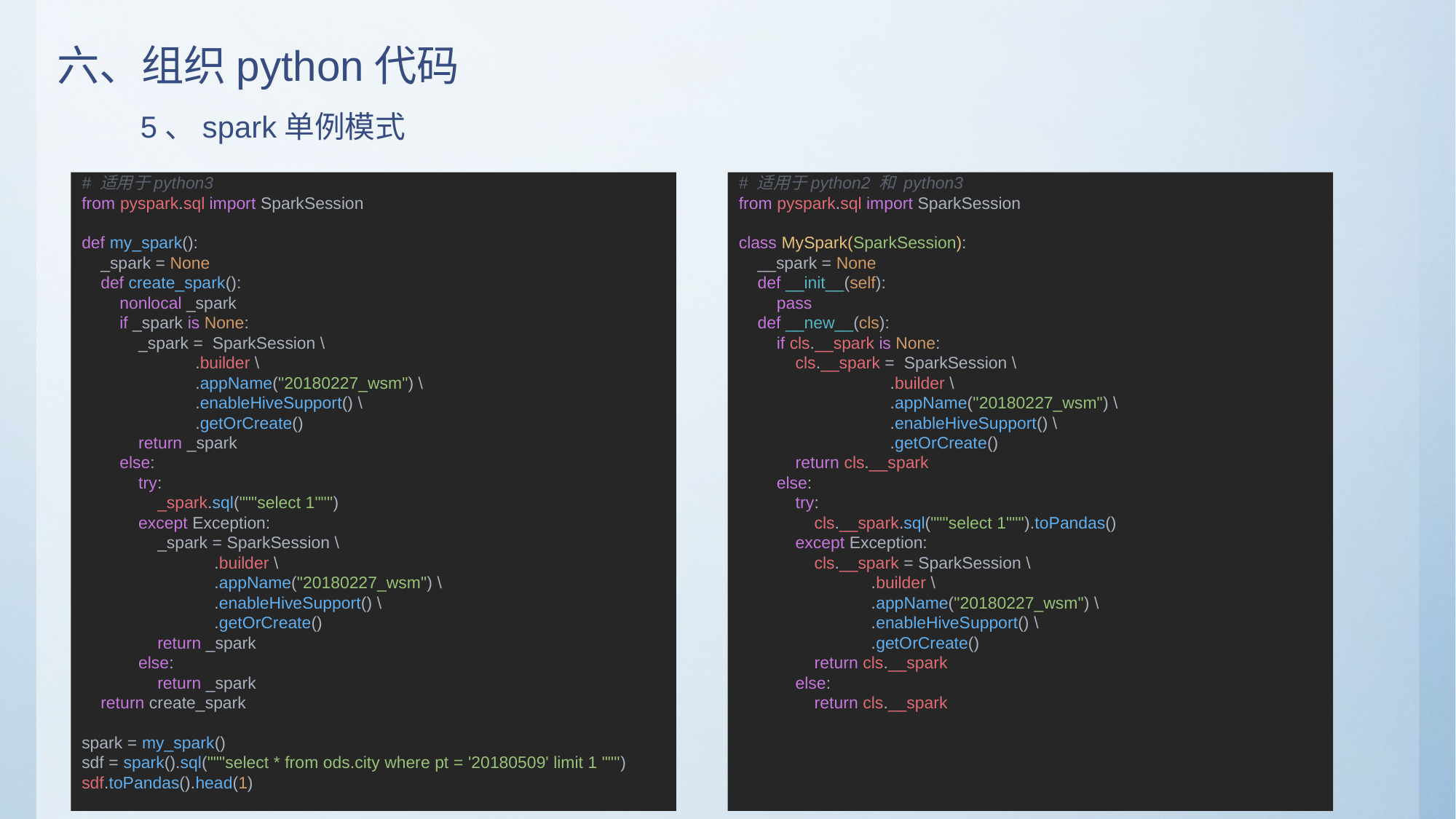

# 六、组织python代码
5、spark单例模式
# 适用于python3
from pyspark.sql import SparkSession

def my_spark():
    _spark = None
    def create_spark():
        nonlocal _spark
        if _spark is None:
            _spark =  SparkSession \
                        .builder \
                        .appName("20180227_wsm") \
                        .enableHiveSupport() \
                        .getOrCreate()
            return _spark
        else:
            try:
                _spark.sql("""select 1""")
            except Exception:
                _spark = SparkSession \
                            .builder \
                            .appName("20180227_wsm") \
                            .enableHiveSupport() \
                            .getOrCreate()
                return _spark
            else:
                return _spark
    return create_spark

spark = my_spark()
sdf = spark().sql("""select * from ods.city where pt = '20180509' limit 1 """)
sdf.toPandas().head(1)
# 适用于python2 和 python3
from pyspark.sql import SparkSession

class MySpark(SparkSession):
    __spark = None
    def __init__(self):
        pass
    def __new__(cls):
        if cls.__spark is None:
            cls.__spark =  SparkSession \
                                .builder \
                                .appName("20180227_wsm") \
                                .enableHiveSupport() \
                                .getOrCreate()
            return cls.__spark
        else:
            try:
                cls.__spark.sql("""select 1""").toPandas()
            except Exception:
                cls.__spark = SparkSession \
                            .builder \
                            .appName("20180227_wsm") \
                            .enableHiveSupport() \
                            .getOrCreate()
                return cls.__spark
            else:
                return cls.__spark